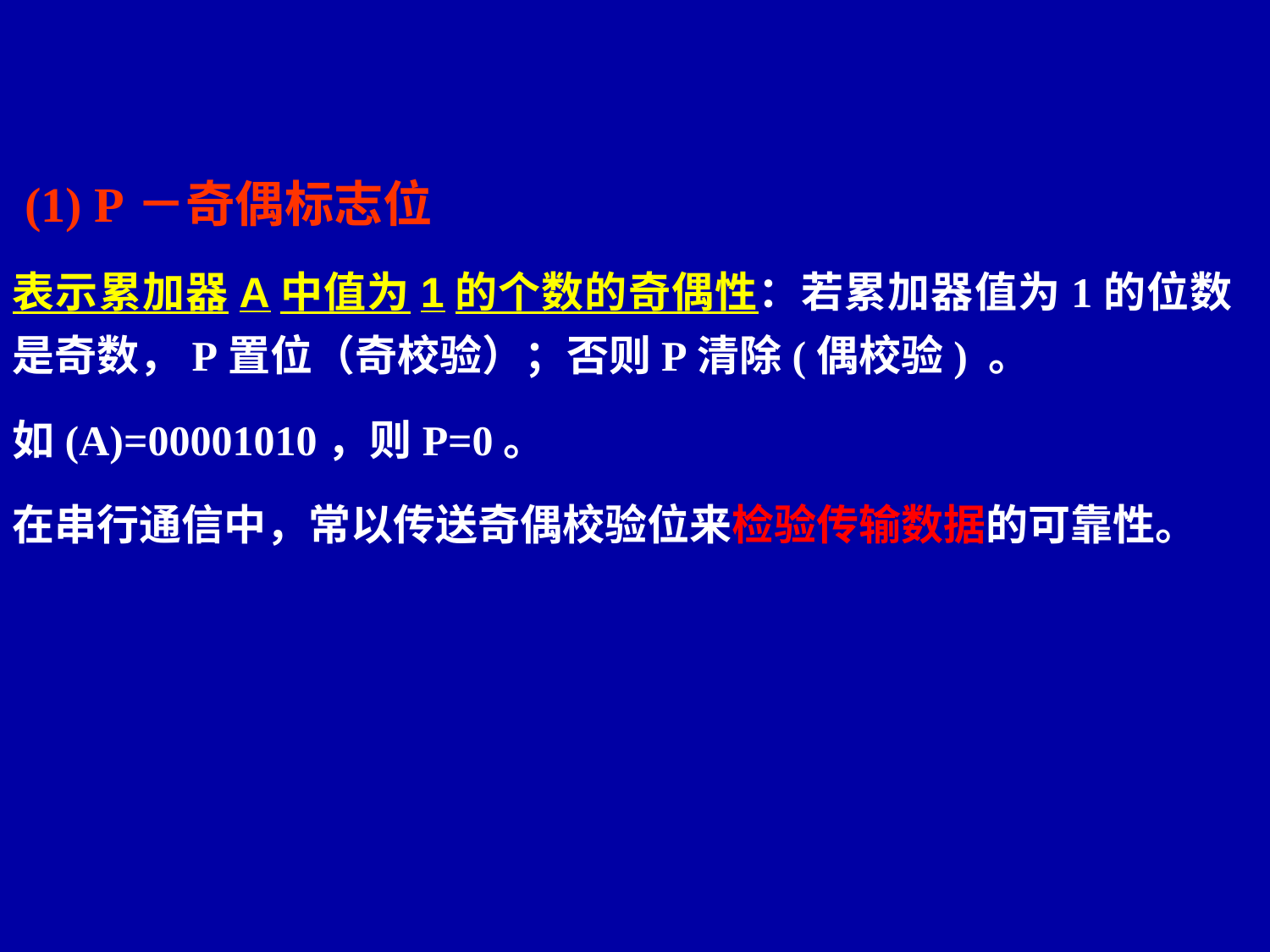

(1) P－奇偶标志位
表示累加器A中值为1的个数的奇偶性：若累加器值为1的位数是奇数，P置位（奇校验）；否则P清除(偶校验) 。
如(A)=00001010，则P=0。
在串行通信中，常以传送奇偶校验位来检验传输数据的可靠性。